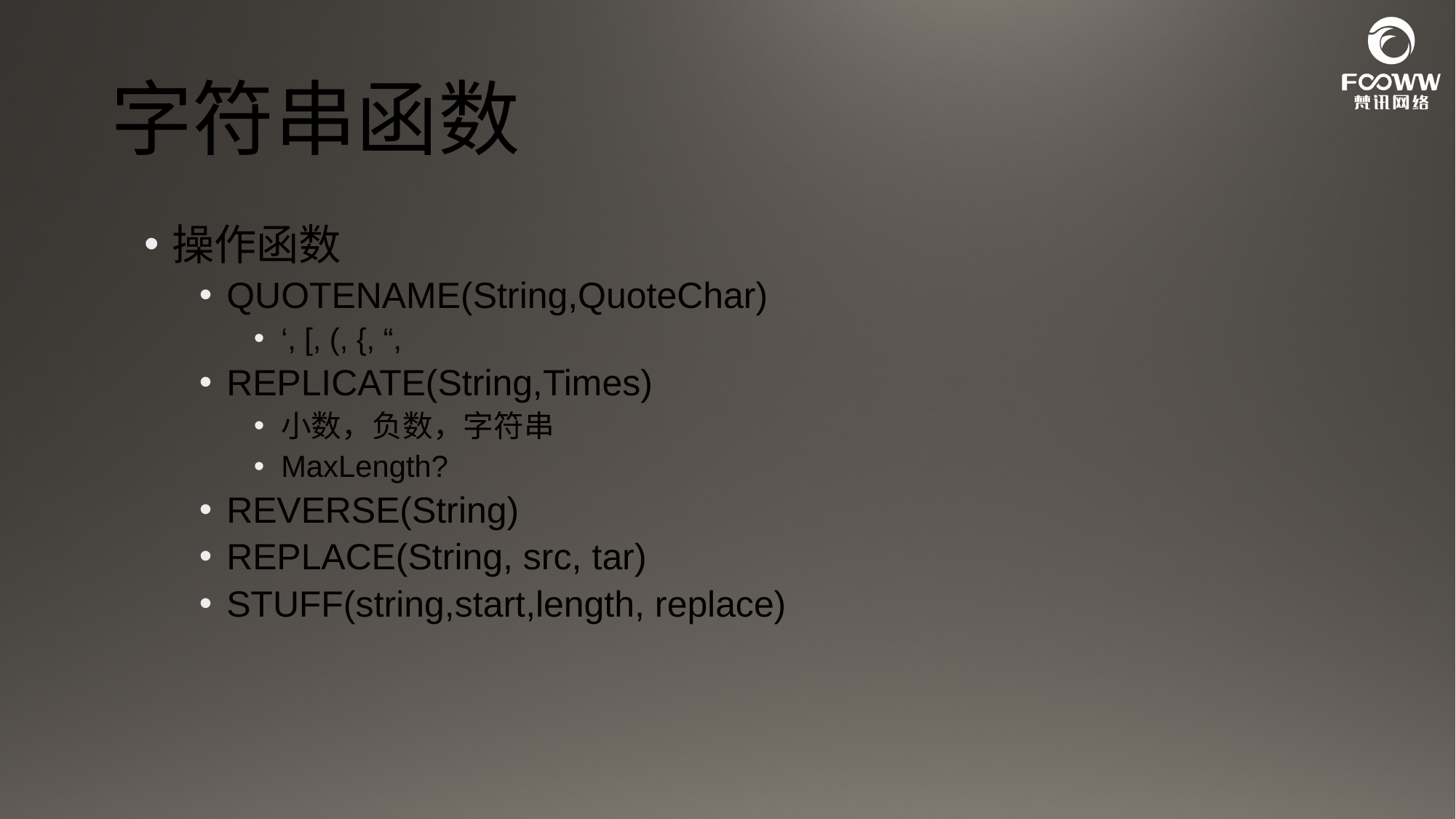

# 字符串函数
操作函数
QUOTENAME(String,QuoteChar)
‘, [, (, {, “,
REPLICATE(String,Times)
小数，负数，字符串
MaxLength?
REVERSE(String)
REPLACE(String, src, tar)
STUFF(string,start,length, replace)